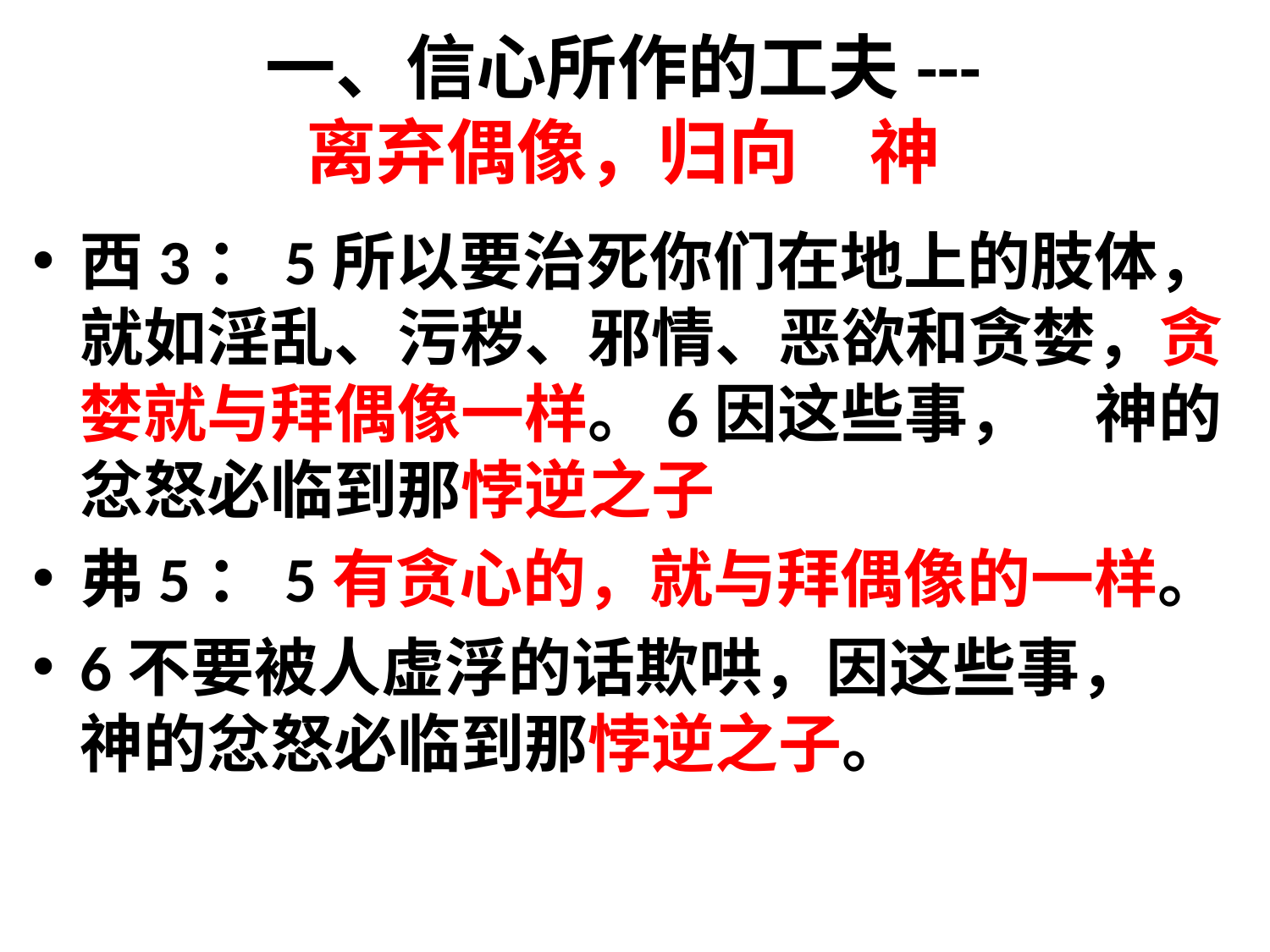

# 一、信心所作的工夫--- 离弃偶像，归向　神
西3：5所以要治死你们在地上的肢体，就如淫乱、污秽、邪情、恶欲和贪婪，贪婪就与拜偶像一样。6因这些事，　神的忿怒必临到那悖逆之子
弗5：5有贪心的，就与拜偶像的一样。
6不要被人虚浮的话欺哄，因这些事，　神的忿怒必临到那悖逆之子。